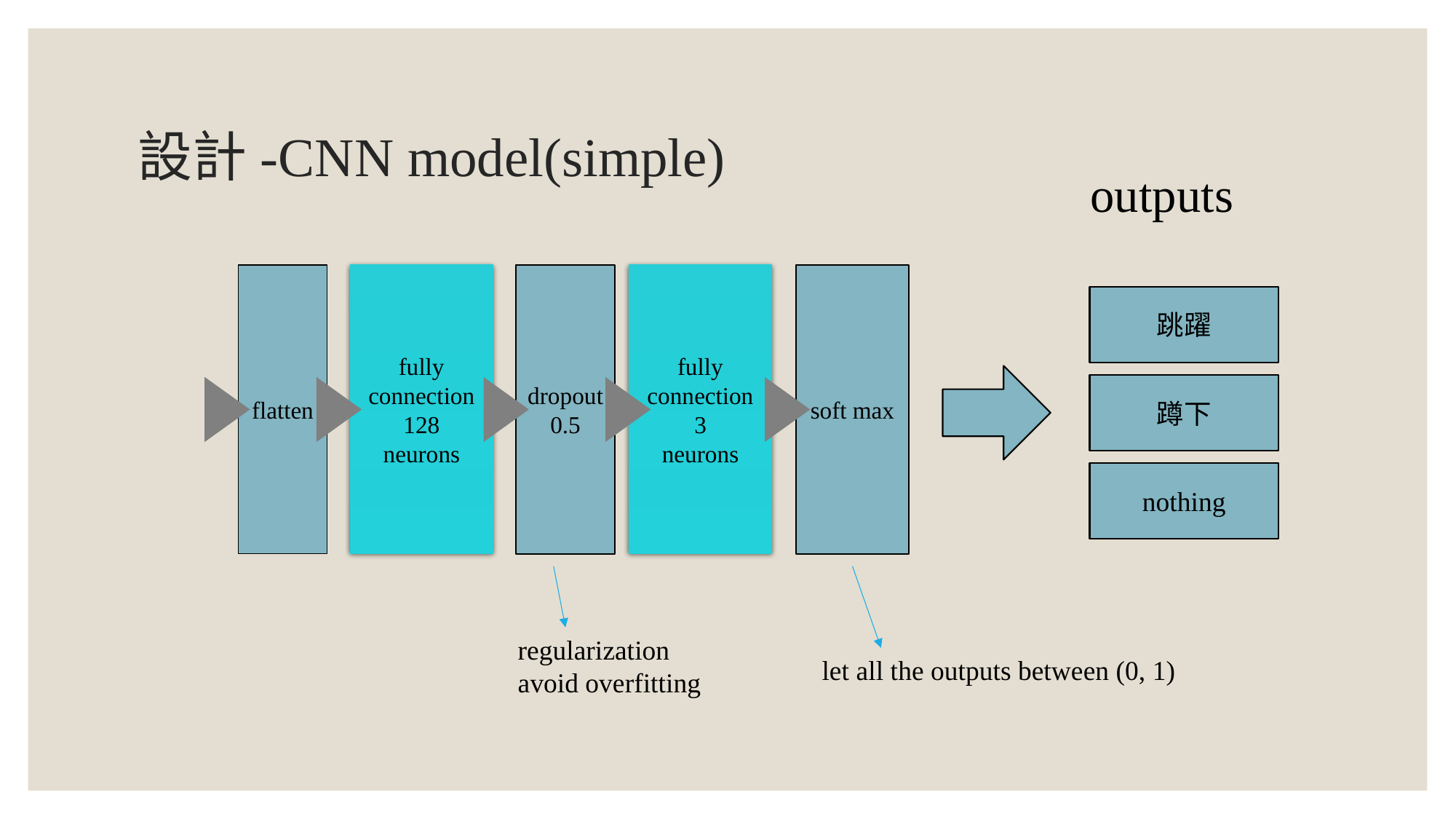

# 設計-CNN model(simple)
outputs
soft max
flatten
fully
connection
128
neurons
dropout
0.5
fully
connection
3
neurons
跳躍
蹲下
nothing

regularization
avoid overfitting
let all the outputs between (0, 1)